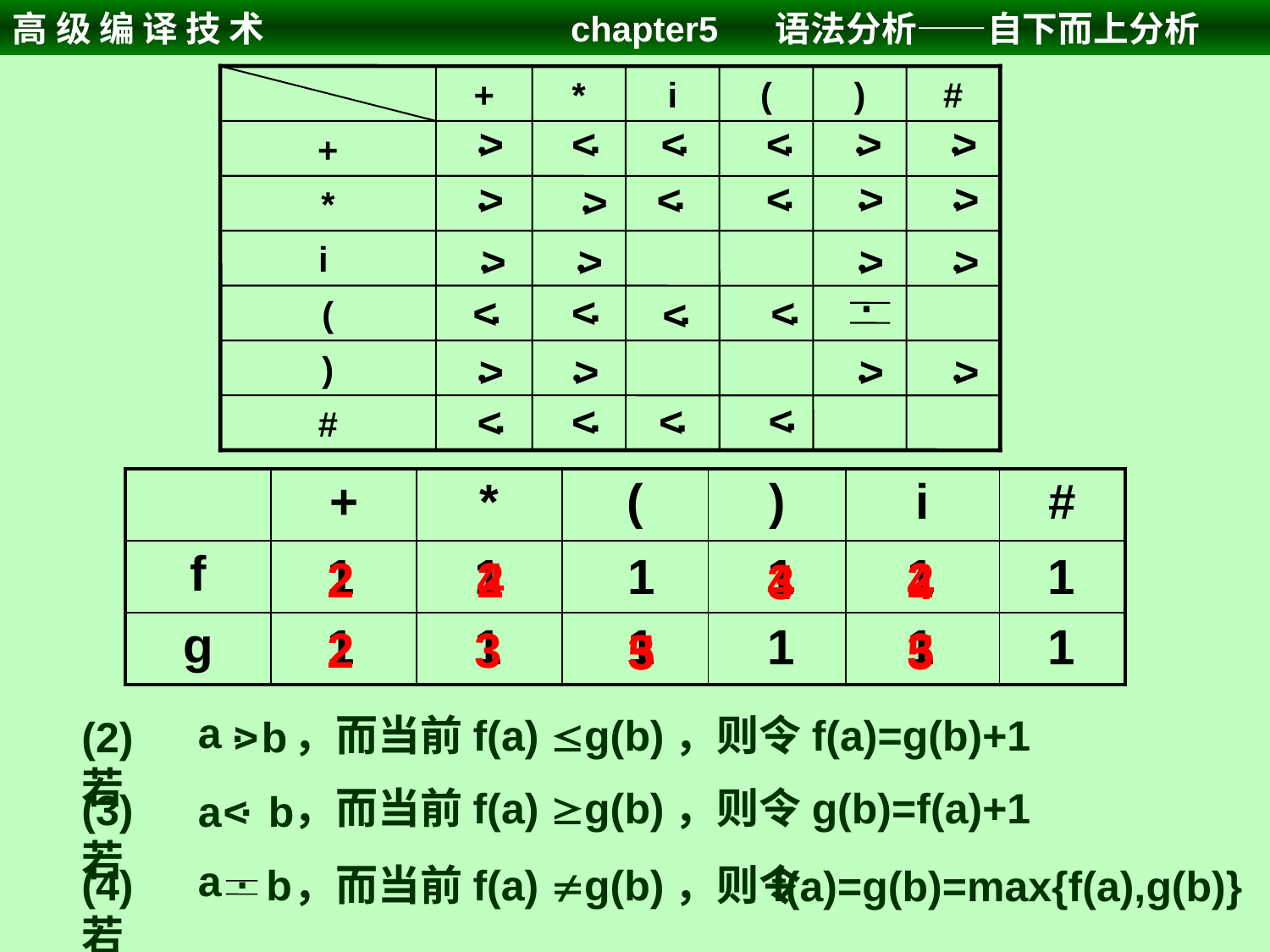

+

*

i

(

)

#

.
.
.
.
.
.
>
<
<
<
>
>
+

.
.
.
.
.
.
<
>
>
>
<
>
*

.
.
.
.
>
>
>
>
i

.
.
.
.
.
<
<
<
<
(

.
.
.
.
>
>
>
>
)

.
.
.
.
<
<
<
<
#

|  | + | \* | ( | ) | i | # |
| --- | --- | --- | --- | --- | --- | --- |
| f |  |  |  |  |  |  |
| g |  |  |  |  |  |  |
1
1
1
1
1
1
2
2
4
2
3
4
4
1
1
1
1
1
1
2
3
3
3
5
5
.
>
a
b
，而当前f(a) ≤g(b)，则令f(a)=g(b)+1
(2) 若
.
<
a
b
，而当前f(a) ≥g(b)，则令g(b)=f(a)+1
(3) 若
.

a
b
(4) 若
，而当前f(a) ≠g(b)，则令
f(a)=g(b)=max{f(a),g(b)}